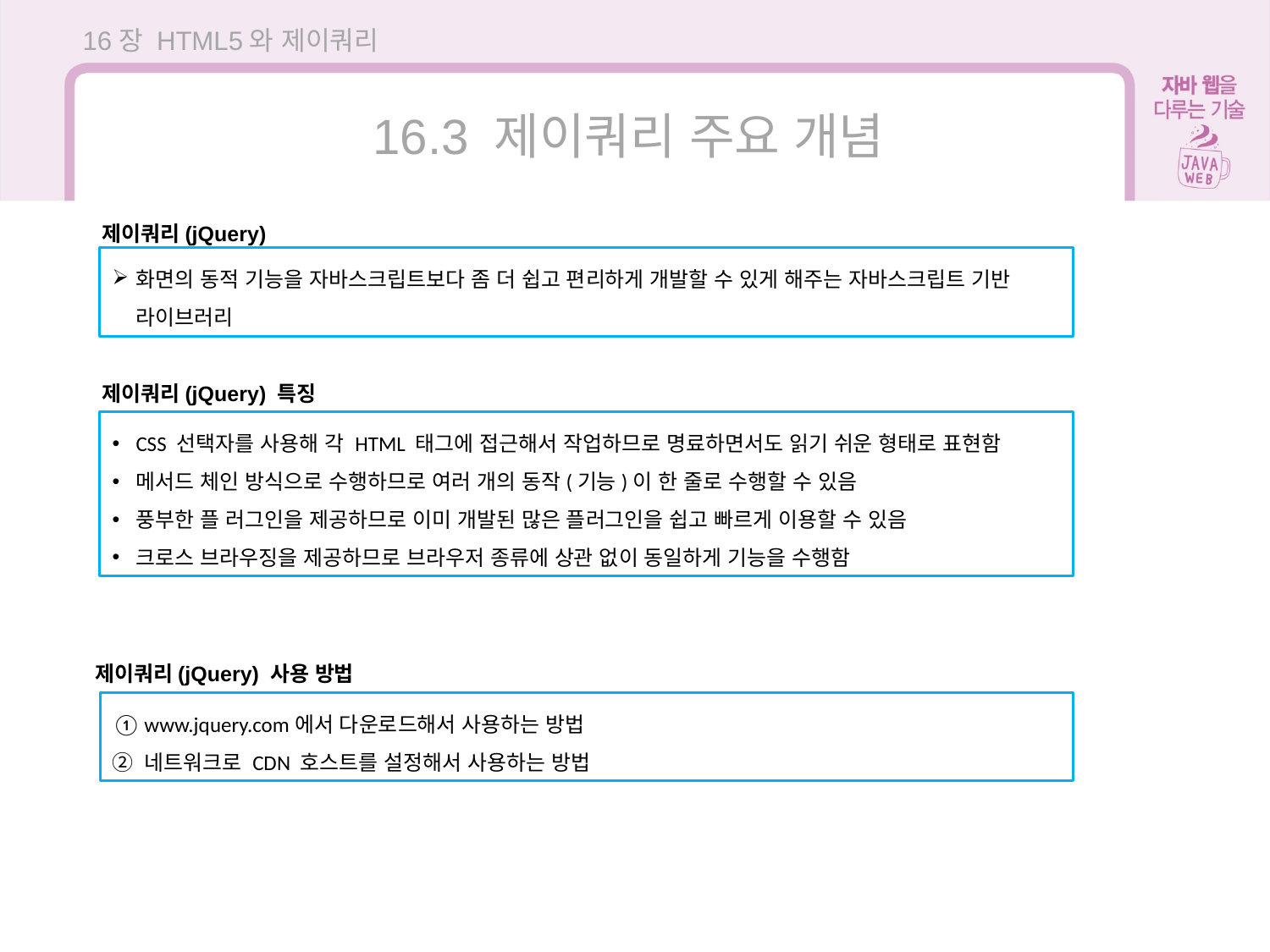

16장 HTML5와 제이쿼리
16.3 제이쿼리 주요 개념
제이쿼리(jQuery)
화면의 동적 기능을 자바스크립트보다 좀 더 쉽고 편리하게 개발할 수 있게 해주는 자바스크립트 기반 라이브러리
제이쿼리(jQuery) 특징
CSS 선택자를 사용해 각 HTML 태그에 접근해서 작업하므로 명료하면서도 읽기 쉬운 형태로 표현함
메서드 체인 방식으로 수행하므로 여러 개의 동작(기능)이 한 줄로 수행할 수 있음
풍부한 플 러그인을 제공하므로 이미 개발된 많은 플러그인을 쉽고 빠르게 이용할 수 있음
크로스 브라우징을 제공하므로 브라우저 종류에 상관 없이 동일하게 기능을 수행함
제이쿼리(jQuery) 사용 방법
www.jquery.com에서 다운로드해서 사용하는 방법
네트워크로 CDN 호스트를 설정해서 사용하는 방법